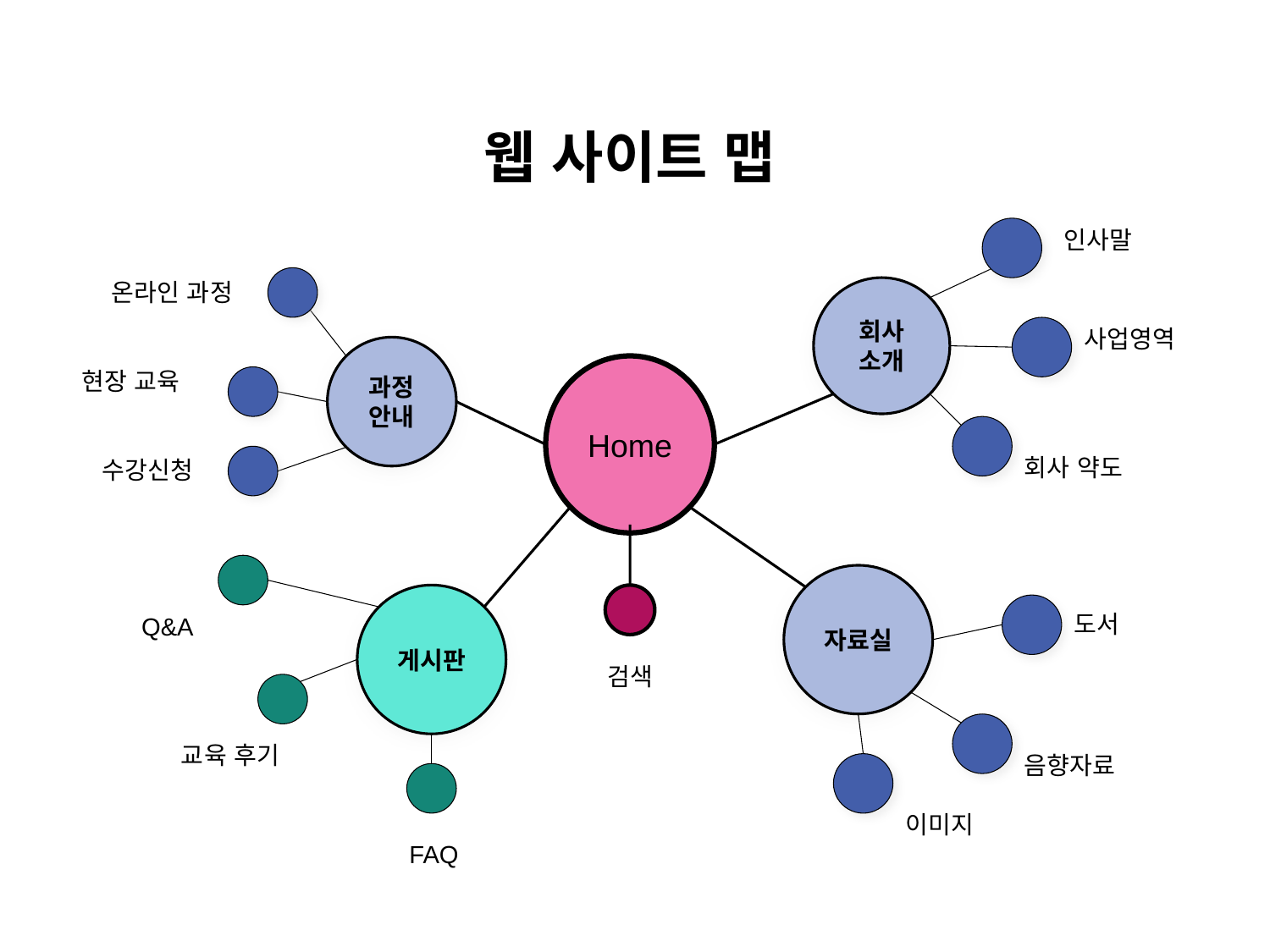

웹 사이트 맵

인사말

온라인 과정
회사
소개

사업영역
과정
안내
Home
현장 교육

회사 약도
수강신청

자료실
게시판

도서
Q&A
검색

교육 후기
음향자료

이미지
FAQ